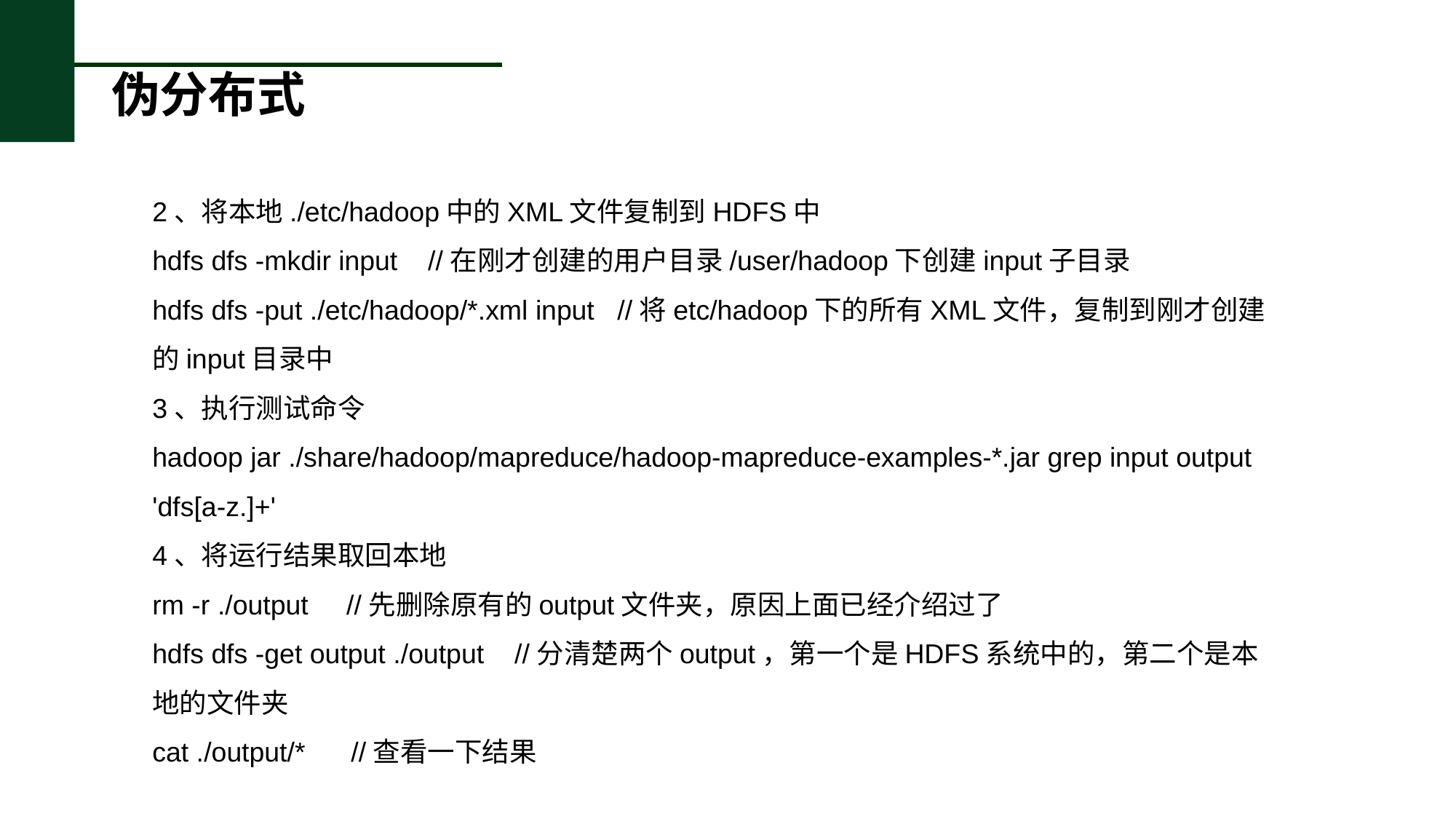

# 伪分布式
2、将本地./etc/hadoop中的XML文件复制到HDFS中
hdfs dfs -mkdir input    //在刚才创建的用户目录/user/hadoop下创建input子目录
hdfs dfs -put ./etc/hadoop/*.xml input   //将etc/hadoop下的所有XML文件，复制到刚才创建的input目录中
3、执行测试命令
hadoop jar ./share/hadoop/mapreduce/hadoop-mapreduce-examples-*.jar grep input output 'dfs[a-z.]+'
4、将运行结果取回本地
rm -r ./output     //先删除原有的output文件夹，原因上面已经介绍过了
hdfs dfs -get output ./output    //分清楚两个output，第一个是HDFS系统中的，第二个是本地的文件夹
cat ./output/*      //查看一下结果